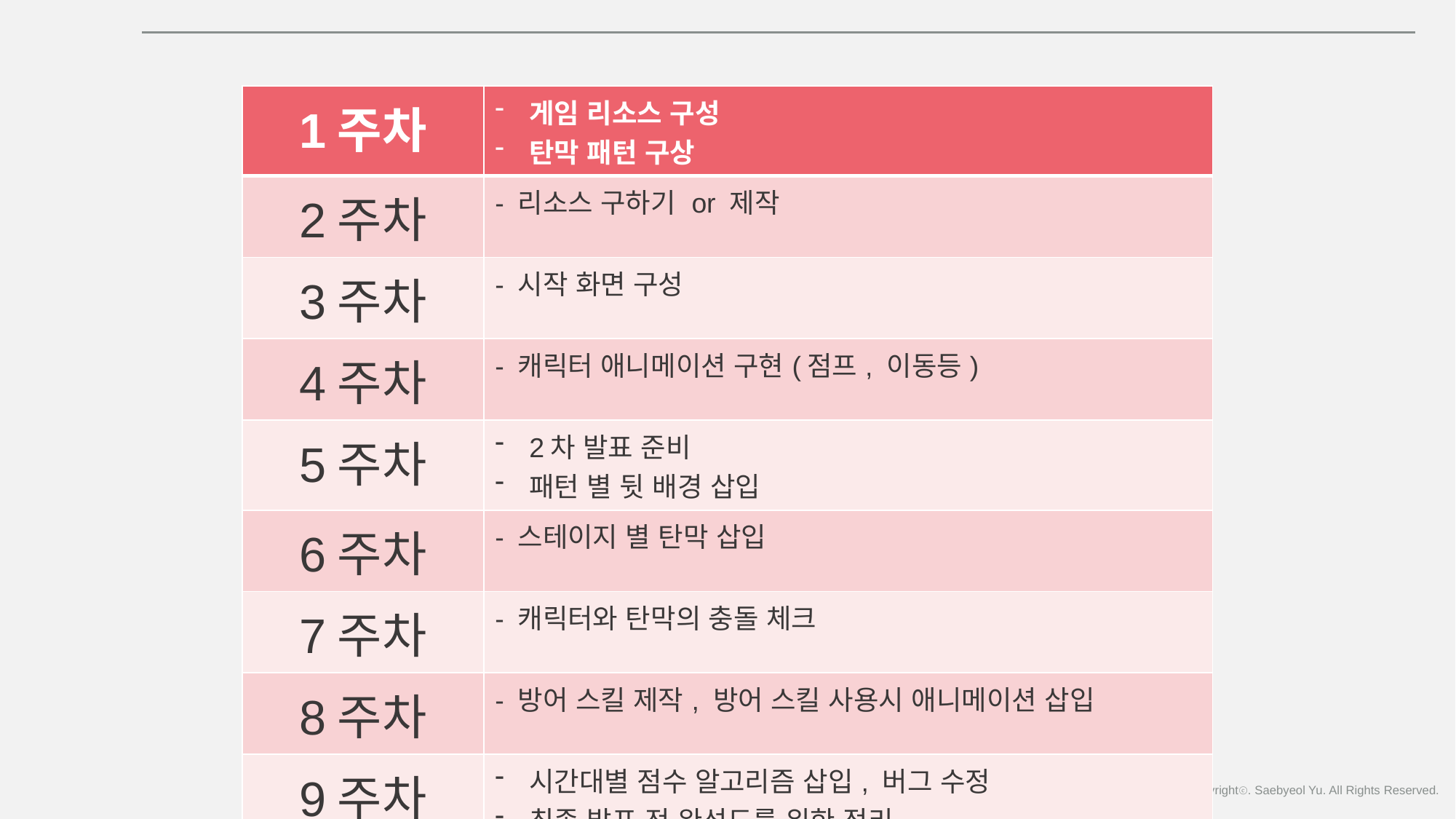

| 1주차 | 게임 리소스 구성 탄막 패턴 구상 |
| --- | --- |
| 2주차 | - 리소스 구하기 or 제작 |
| 3주차 | - 시작 화면 구성 |
| 4주차 | - 캐릭터 애니메이션 구현(점프, 이동등) |
| 5주차 | 2차 발표 준비 패턴 별 뒷 배경 삽입 |
| 6주차 | - 스테이지 별 탄막 삽입 |
| 7주차 | - 캐릭터와 탄막의 충돌 체크 |
| 8주차 | - 방어 스킬 제작, 방어 스킬 사용시 애니메이션 삽입 |
| 9주차 | 시간대별 점수 알고리즘 삽입, 버그 수정 최종 발표 전 완성도를 위한 정리 |
| 10주차 | 군대 |